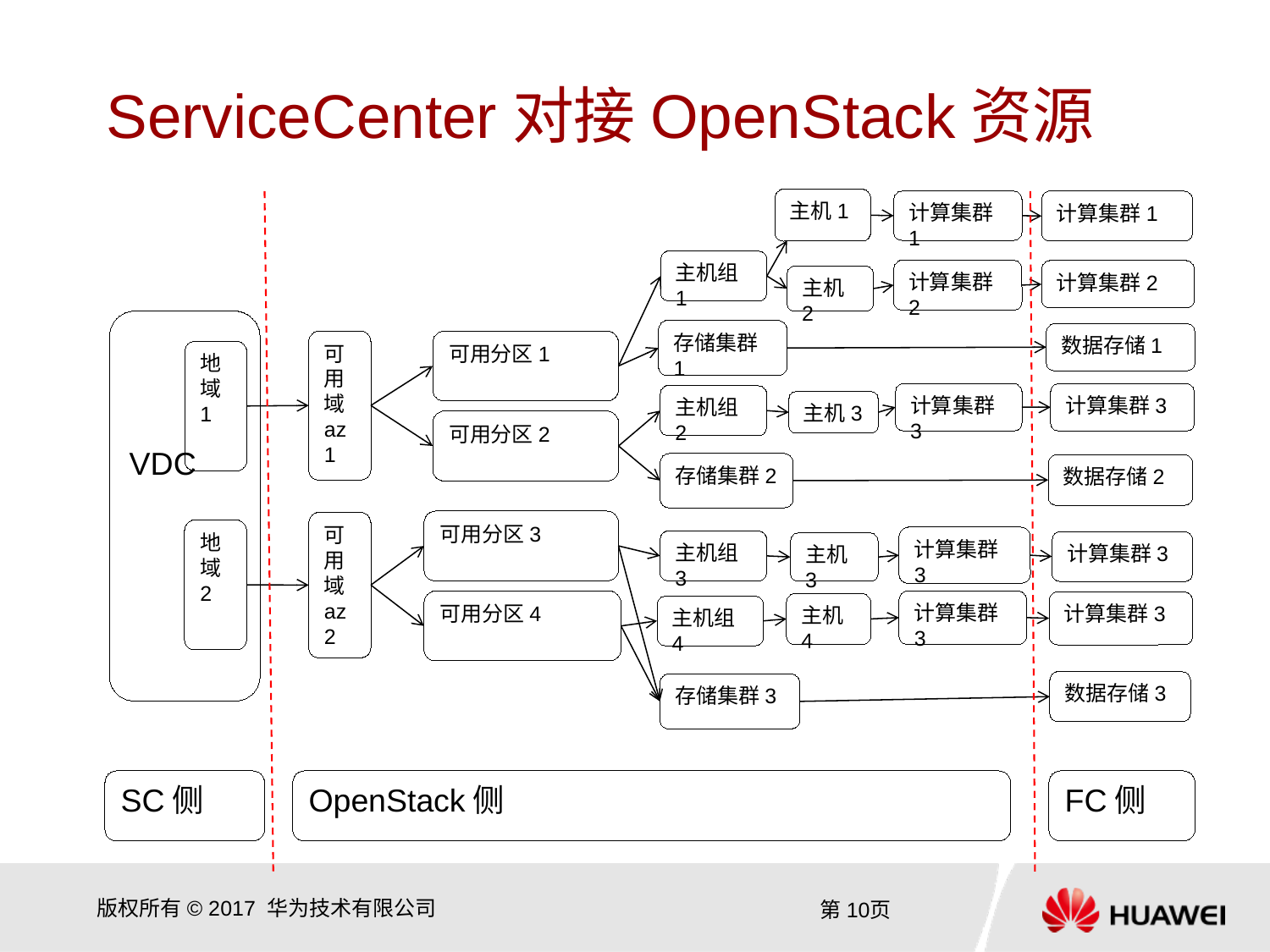

# ServiceCenter对接OpenStack资源
主机1
计算集群1
计算集群1
主机组1
计算集群2
计算集群2
主机2

VDC
存储集群1
数据存储1
可用域
az1
可用分区1
地域
1
计算集群3
计算集群3
主机组2
主机3
可用分区2
存储集群2
数据存储2
可用分区3
可用域az2
地域
2
计算集群3
主机组3
计算集群3
主机3
计算集群3
可用分区4
计算集群3
主机4
主机组4
数据存储3
存储集群3
SC侧
OpenStack侧
FC侧